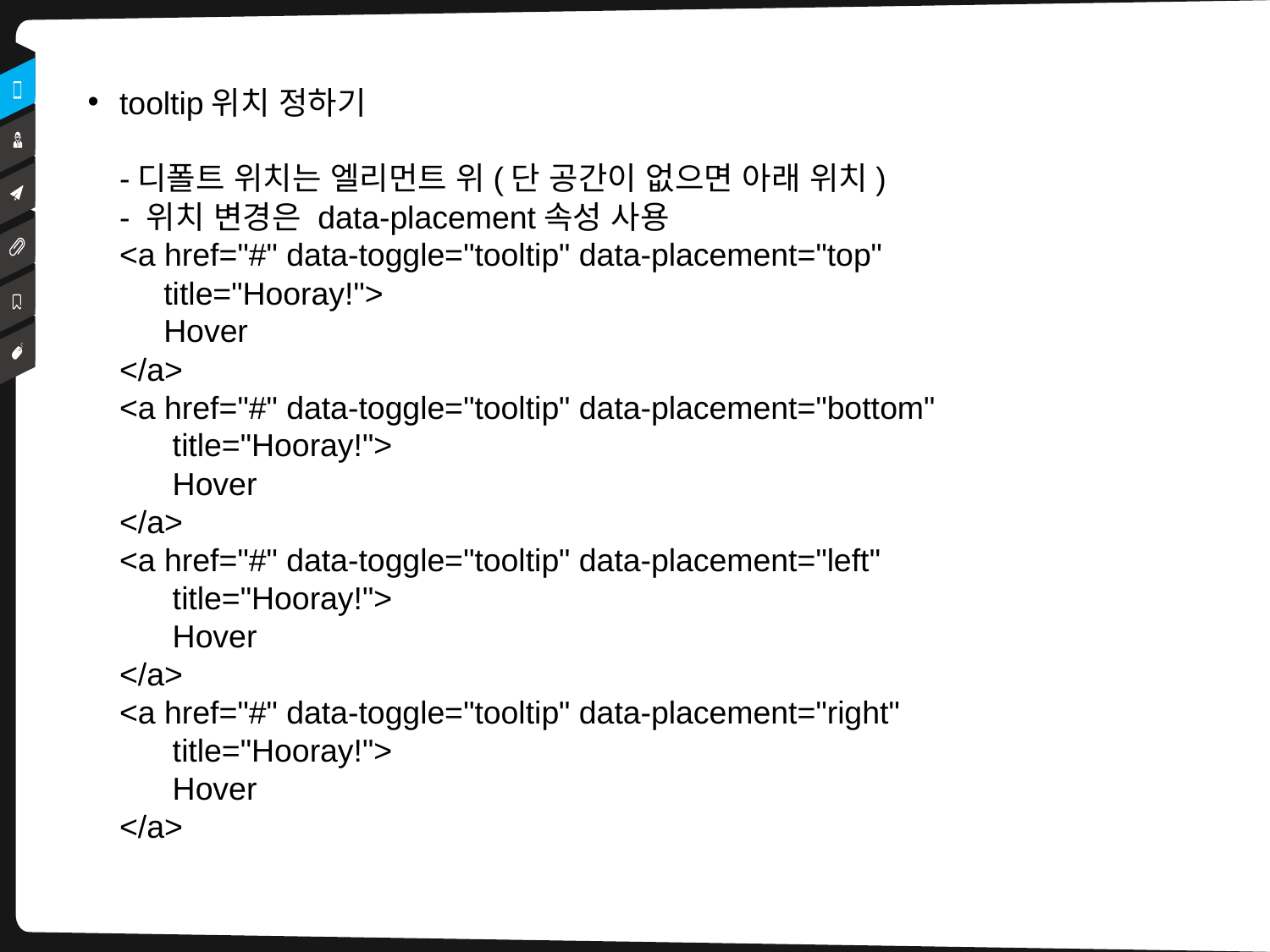

tooltip위치 정하기
-디폴트 위치는 엘리먼트 위(단 공간이 없으면 아래 위치)
- 위치 변경은 data-placement속성 사용
<a href="#" data-toggle="tooltip" data-placement="top" 
     title="Hooray!">
     Hover
</a>
<a href="#" data-toggle="tooltip" data-placement="bottom" 
      title="Hooray!">
      Hover
</a>
<a href="#" data-toggle="tooltip" data-placement="left" 
      title="Hooray!">
      Hover
</a>
<a href="#" data-toggle="tooltip" data-placement="right" 
      title="Hooray!">
      Hover
</a>